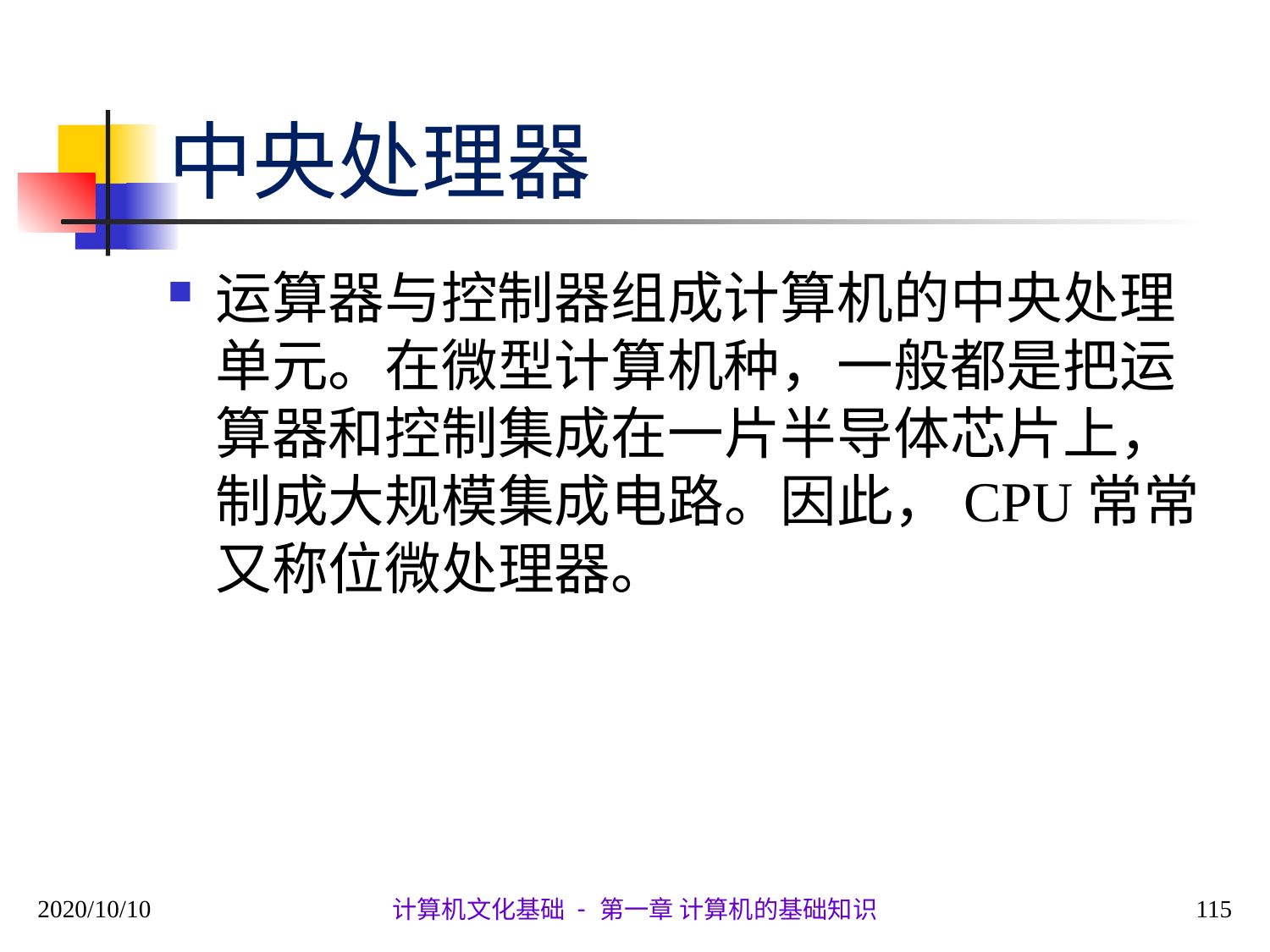

# 中央处理器
运算器与控制器组成计算机的中央处理单元。在微型计算机种，一般都是把运算器和控制集成在一片半导体芯片上，制成大规模集成电路。因此，CPU常常又称位微处理器。
2020/10/10
115
计算机文化基础 - 第一章 计算机的基础知识